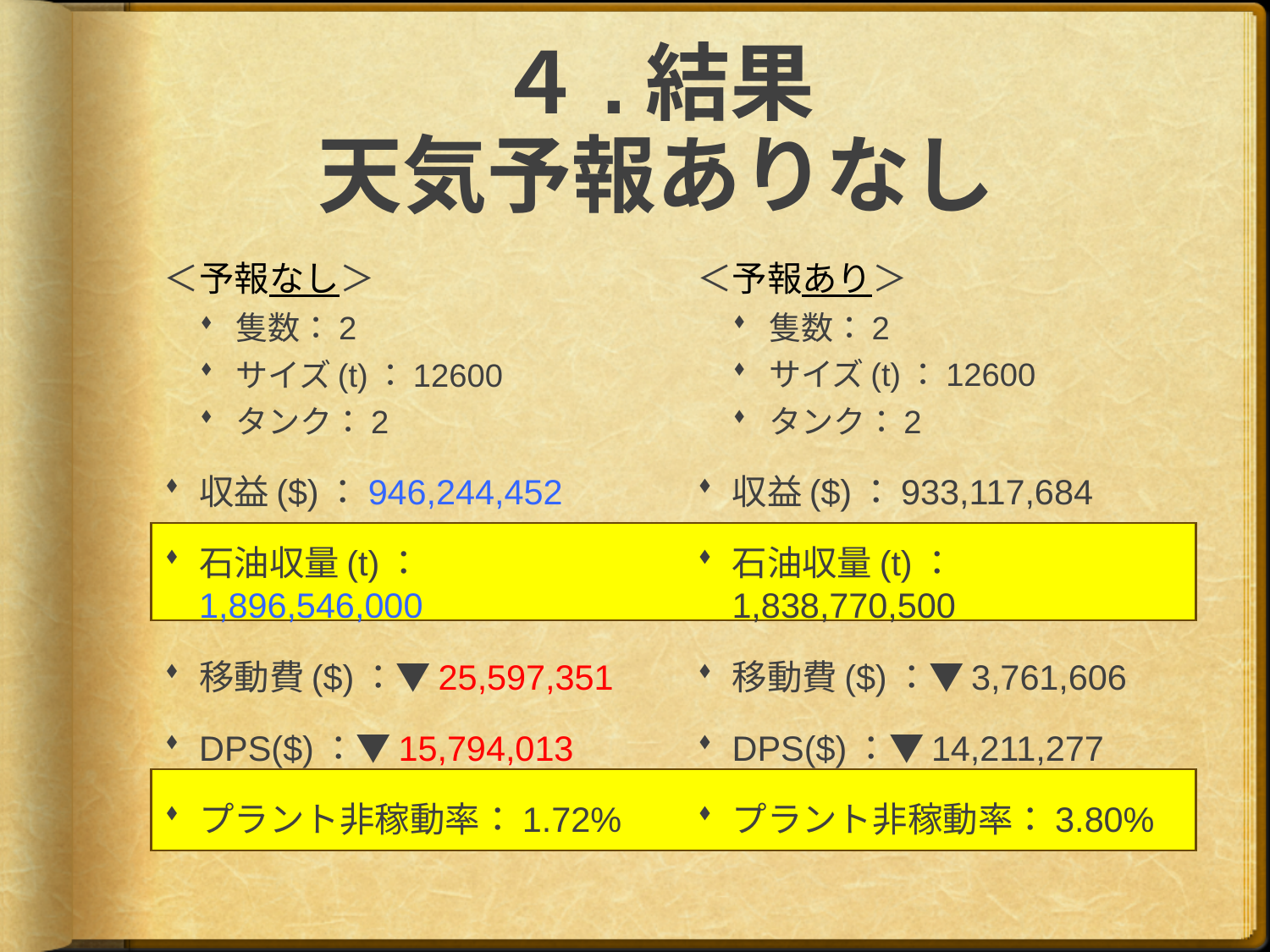

# ４.結果 天気予報ありなし
＜予報なし＞
隻数：2
サイズ(t)：12600
タンク：2
収益($)：946,244,452
石油収量(t)：1,896,546,000
移動費($)：▼25,597,351
DPS($)：▼15,794,013
プラント非稼動率：1.72%
＜予報あり＞
隻数：2
サイズ(t)：12600
タンク：2
収益($)：933,117,684
石油収量(t)：1,838,770,500
移動費($)：▼3,761,606
DPS($)：▼14,211,277
プラント非稼動率：3.80%